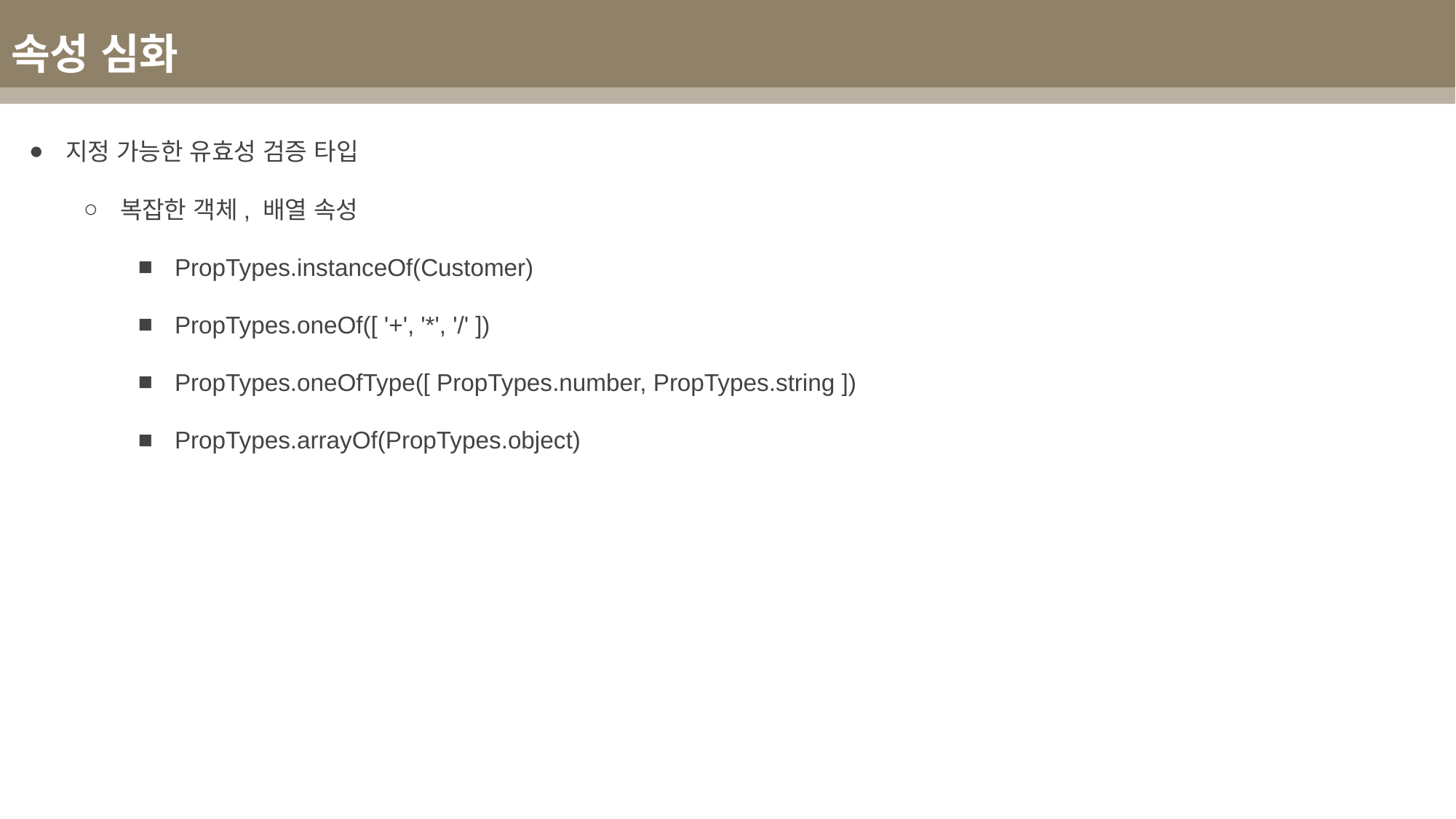

속성 심화
지정 가능한 유효성 검증 타입
복잡한 객체, 배열 속성
PropTypes.instanceOf(Customer)
PropTypes.oneOf([ '+', '*', '/' ])
PropTypes.oneOfType([ PropTypes.number, PropTypes.string ])
PropTypes.arrayOf(PropTypes.object)